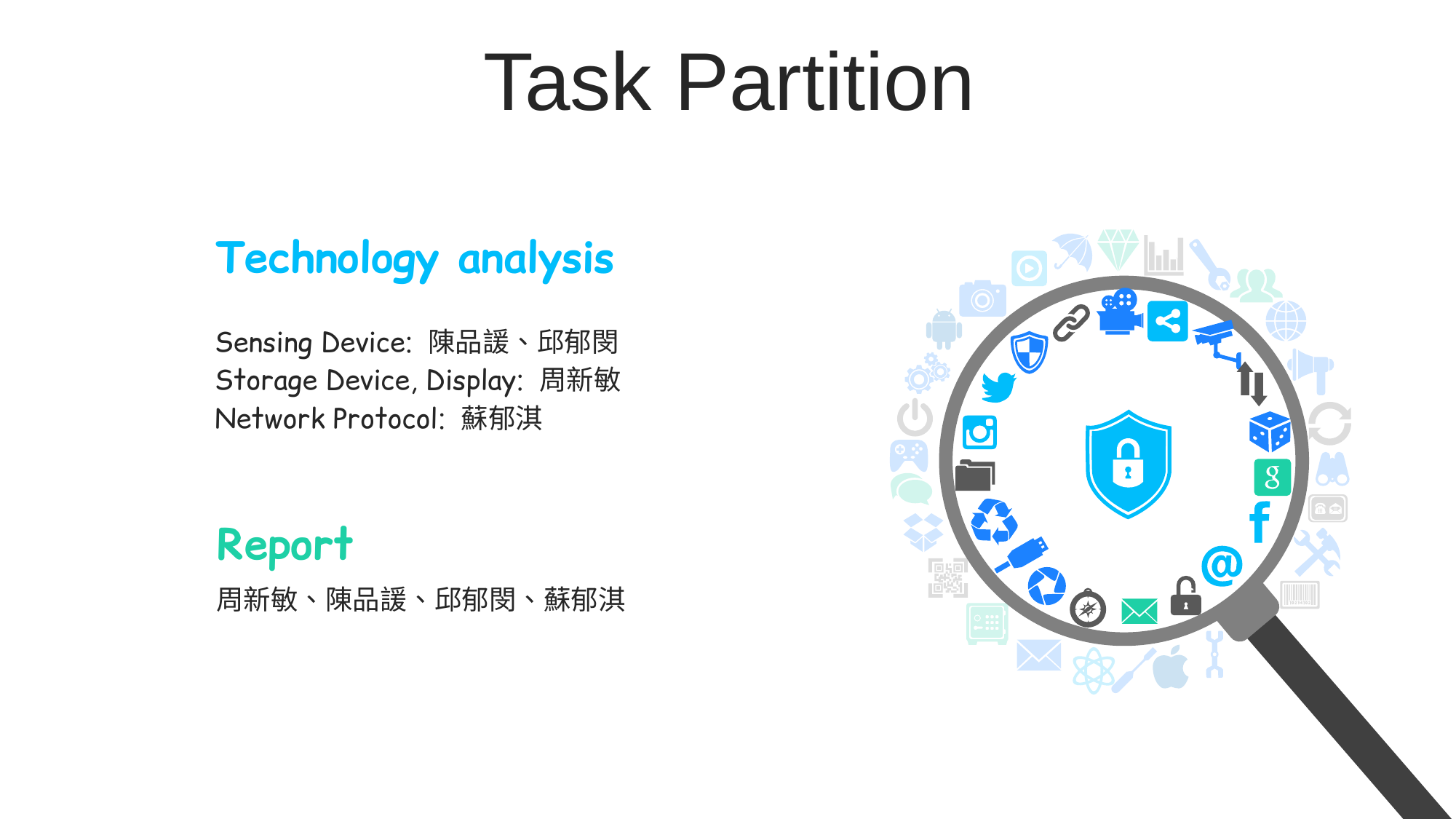

Task Partition

Technology analysis

Sensing Device: 陳品諼、邱郁閔
Storage Device, Display: 周新敏
Network Protocol: 蘇郁淇

Report
周新敏、陳品諼、邱郁閔、蘇郁淇